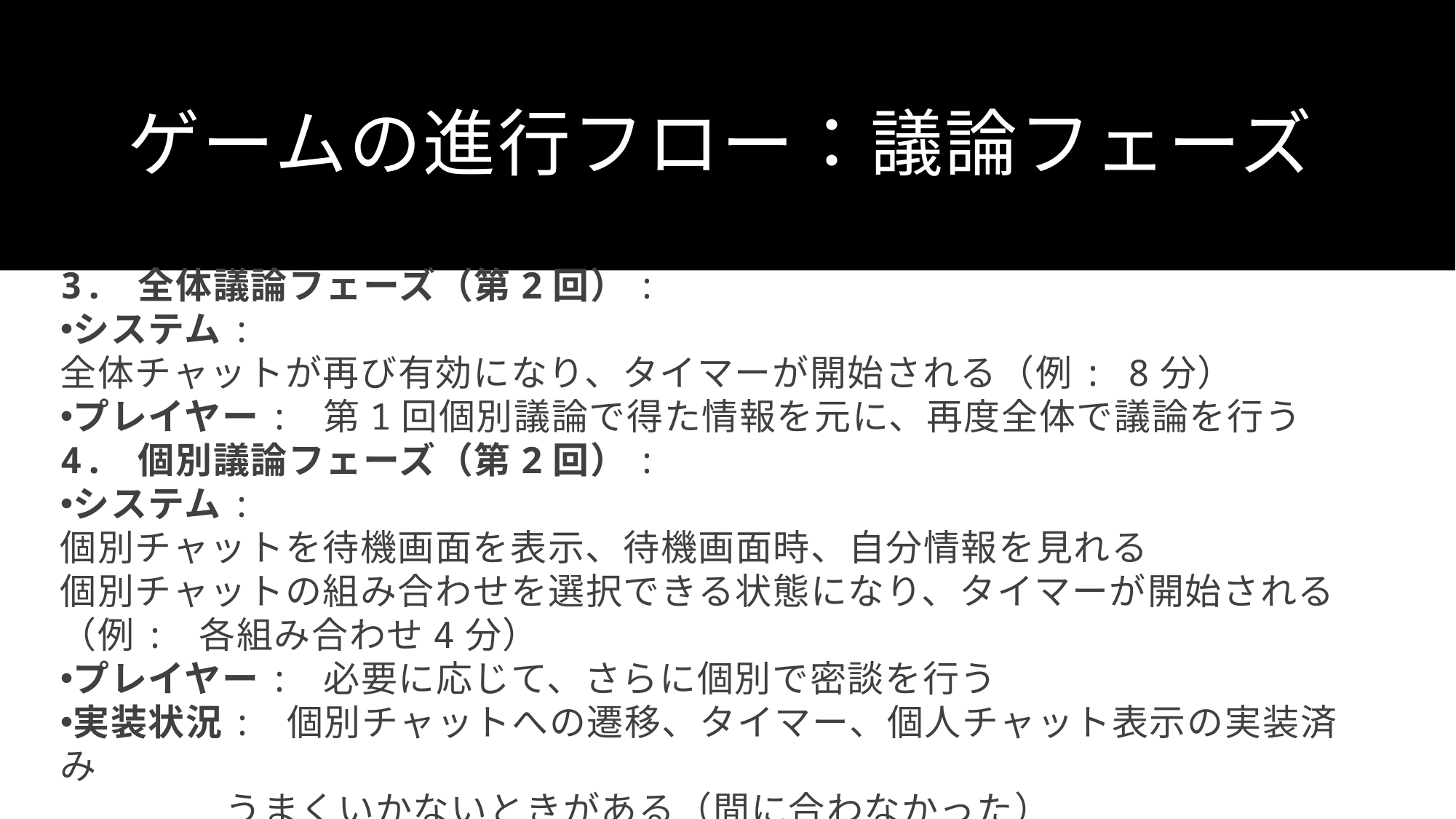

# ゲームの進行フロー：議論フェーズ
3. 全体議論フェーズ（第2回）:
システム:
全体チャットが再び有効になり、タイマーが開始される（例: 8分）
プレイヤー: 第1回個別議論で得た情報を元に、再度全体で議論を行う
4. 個別議論フェーズ（第2回）:
システム:
個別チャットを待機画面を表示、待機画面時、自分情報を見れる
個別チャットの組み合わせを選択できる状態になり、タイマーが開始される
（例: 各組み合わせ4分）
プレイヤー: 必要に応じて、さらに個別で密談を行う
実装状況: 個別チャットへの遷移、タイマー、個人チャット表示の実装済み
	     うまくいかないときがある（間に合わなかった）